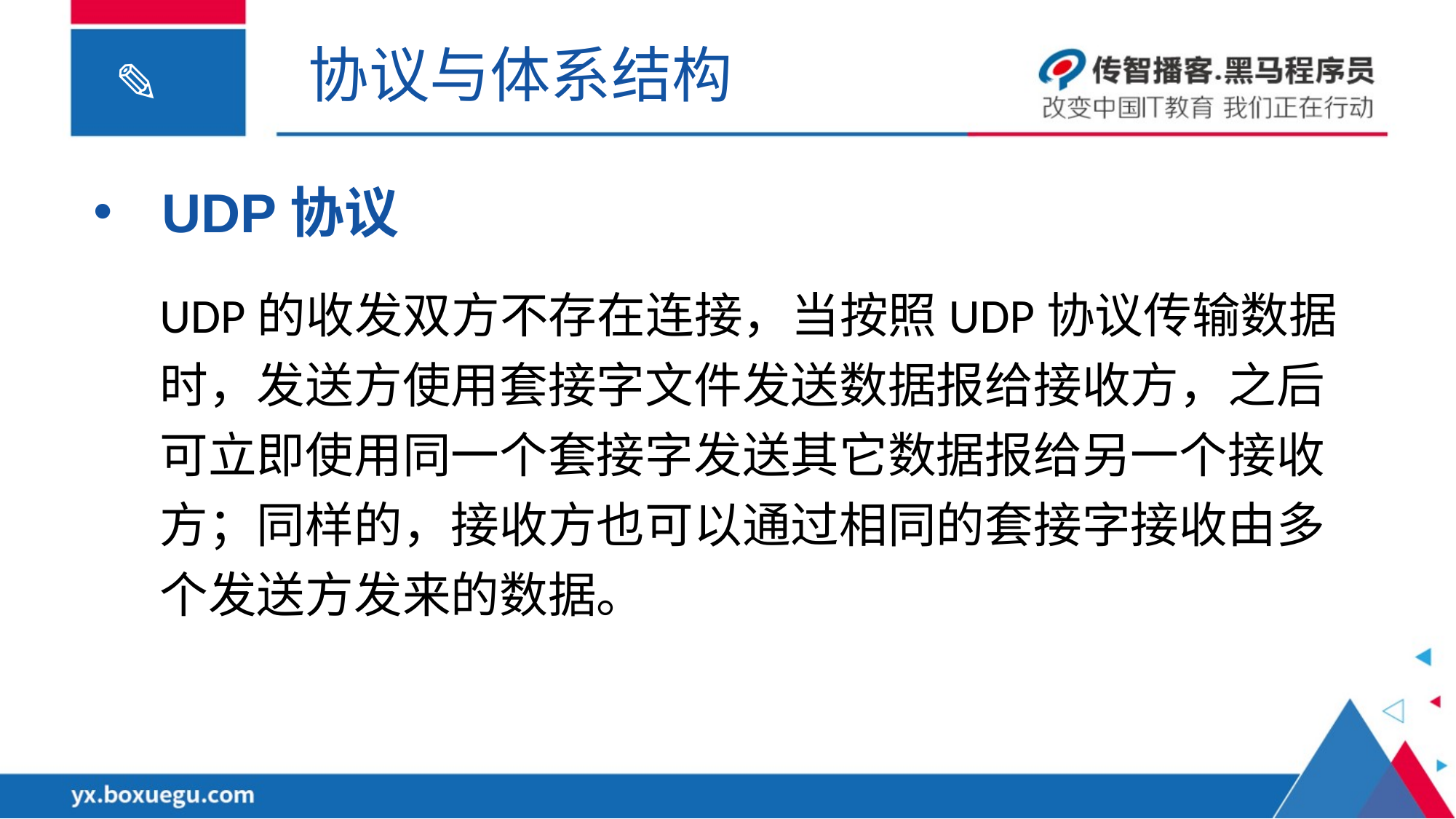

协议与体系结构
UDP协议
UDP的收发双方不存在连接，当按照UDP协议传输数据时，发送方使用套接字文件发送数据报给接收方，之后可立即使用同一个套接字发送其它数据报给另一个接收方；同样的，接收方也可以通过相同的套接字接收由多个发送方发来的数据。